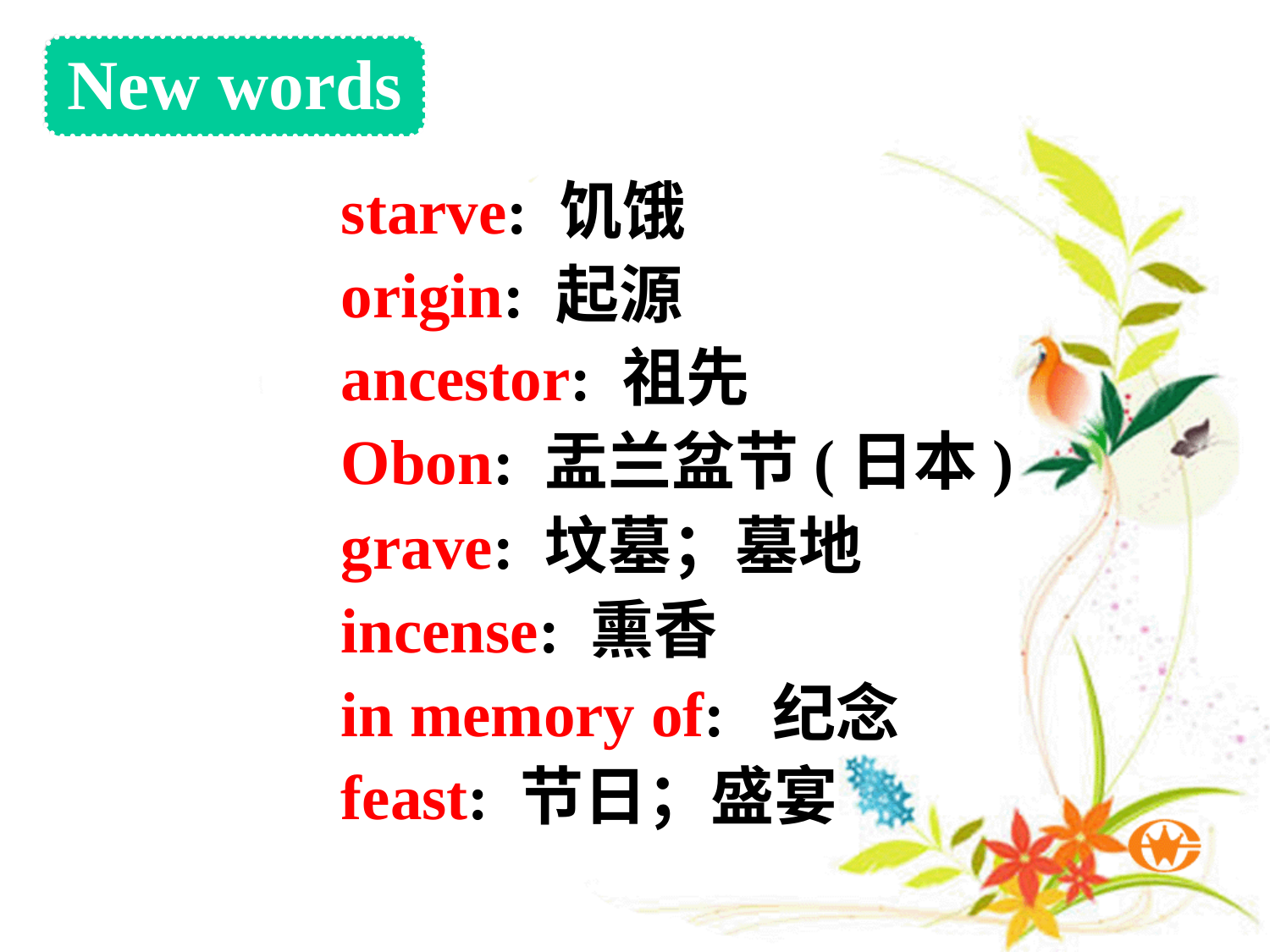

# New words

    starve: 饥饿
    origin: 起源
    ancestor: 祖先
    Obon: 盂兰盆节(日本)
    grave: 坟墓；墓地
    incense: 熏香
    in memory of:  纪念
    feast: 节日；盛宴